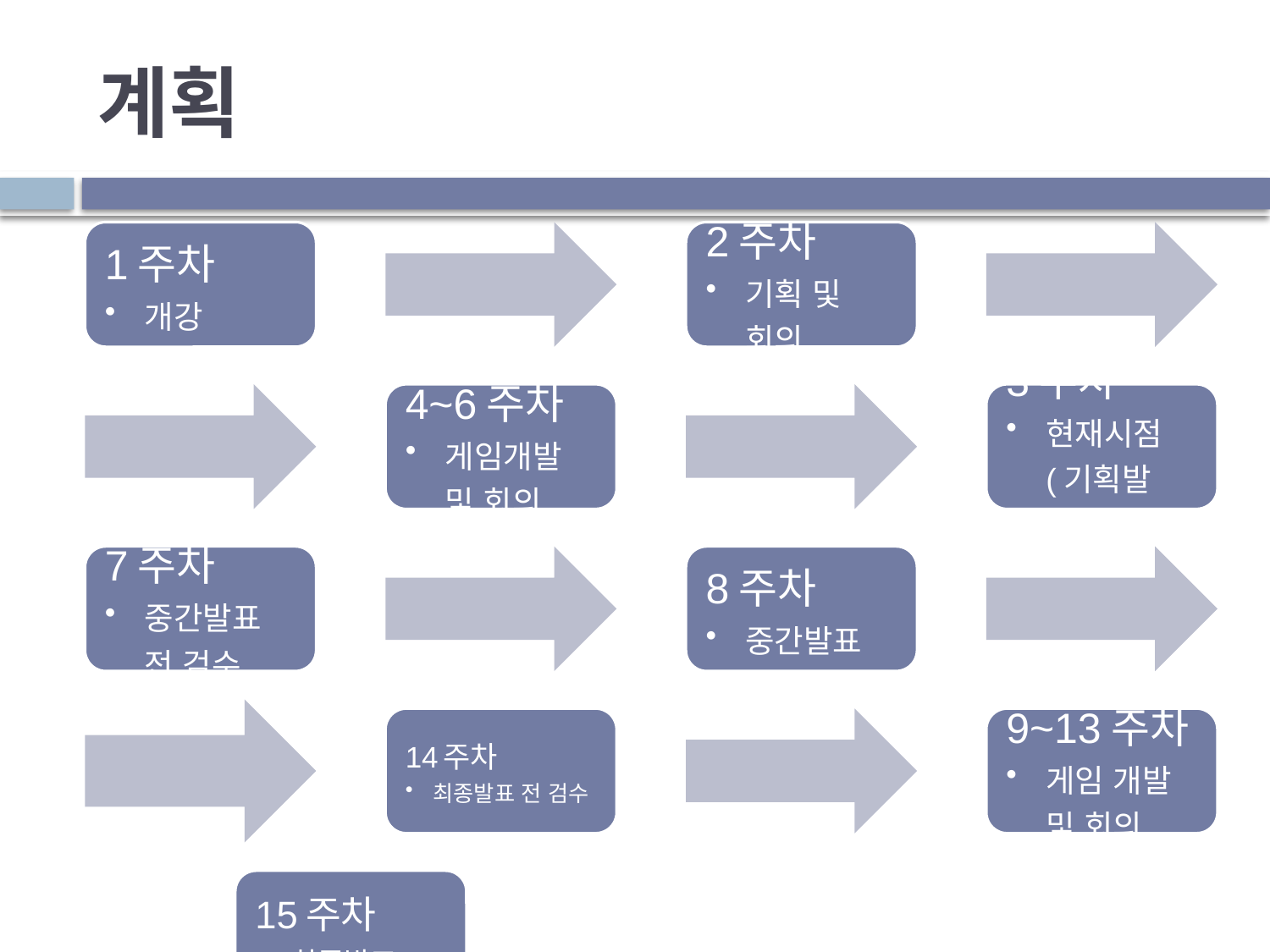

# 계획
1주차
2주차
기획 및 회의
3주차
4~6주차
7주차
8주차
9~13주차
15주차
14주차
최종발표
최종발표 전 검수
게임 개발 및 회의
중간발표
중간발표 전 검수
게임개발 및 회의
현재시점(기획발표)
개강